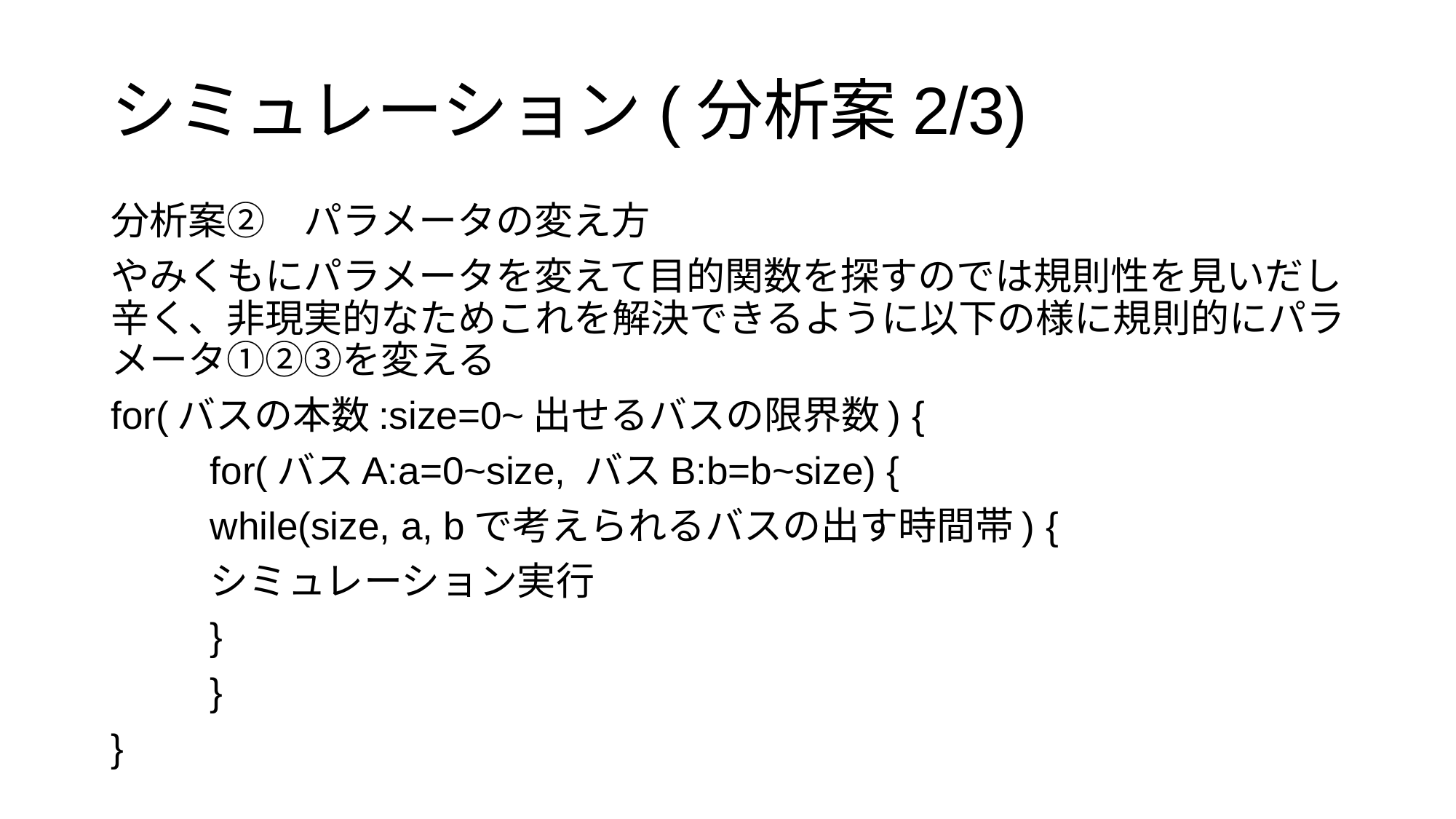

# シミュレーション(分析案2/3)
分析案②　パラメータの変え方
やみくもにパラメータを変えて目的関数を探すのでは規則性を見いだし辛く、非現実的なためこれを解決できるように以下の様に規則的にパラメータ①②③を変える
for(バスの本数:size=0~出せるバスの限界数) {
	for(バスA:a=0~size, バスB:b=b~size) {
		while(size, a, bで考えられるバスの出す時間帯) {
			シミュレーション実行
		}
	}
}